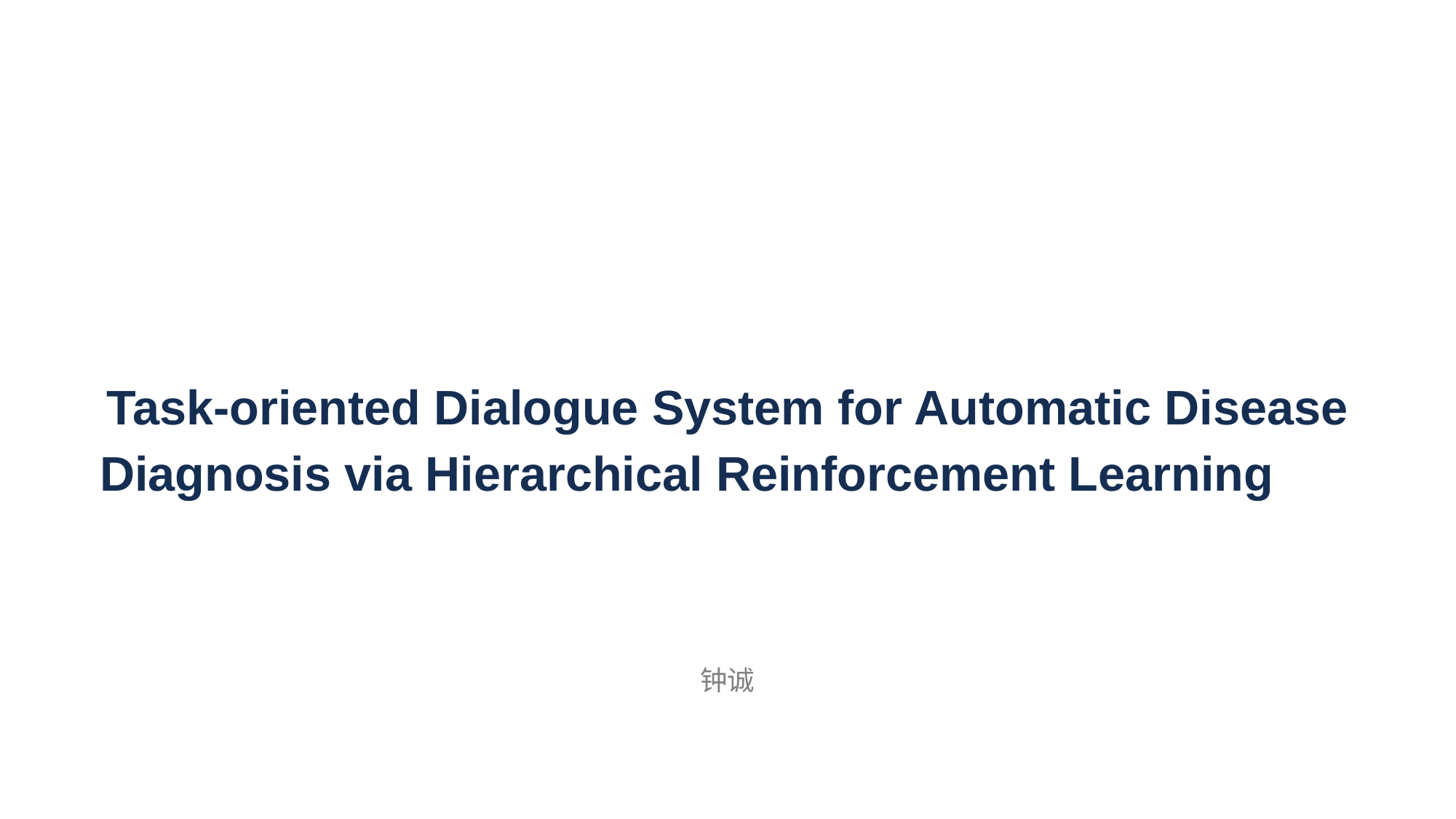

Task-oriented Dialogue System for Automatic Disease Diagnosis via Hierarchical Reinforcement Learning
钟诚